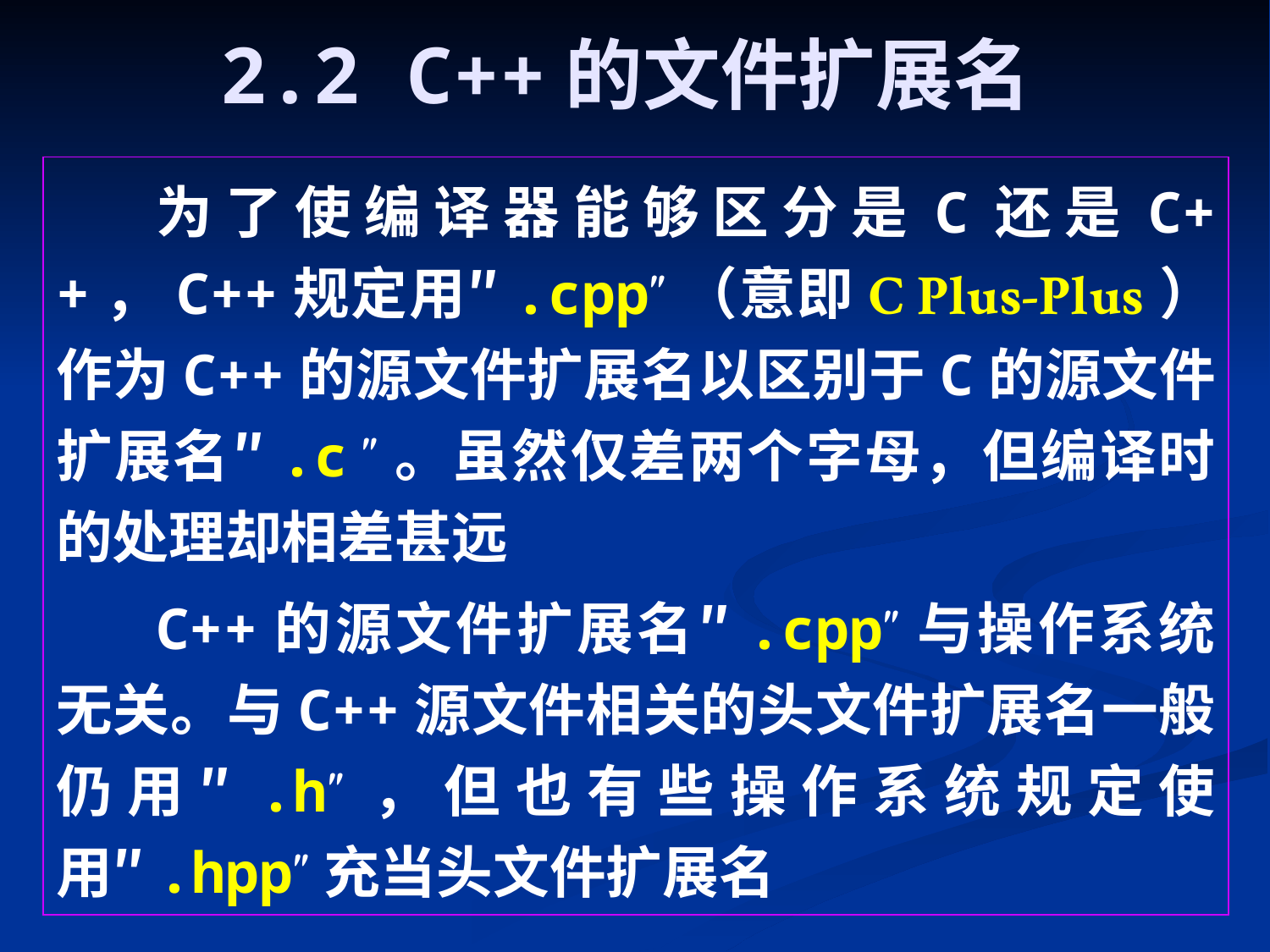

# 2.2 C++的文件扩展名
为了使编译器能够区分是C还是C++，C++规定用″.cpp″（意即C Plus-Plus）作为C++的源文件扩展名以区别于C的源文件扩展名″.c ″。虽然仅差两个字母，但编译时的处理却相差甚远
C++的源文件扩展名″.cpp″与操作系统无关。与C++源文件相关的头文件扩展名一般仍用″.h″，但也有些操作系统规定使用″.hpp″充当头文件扩展名